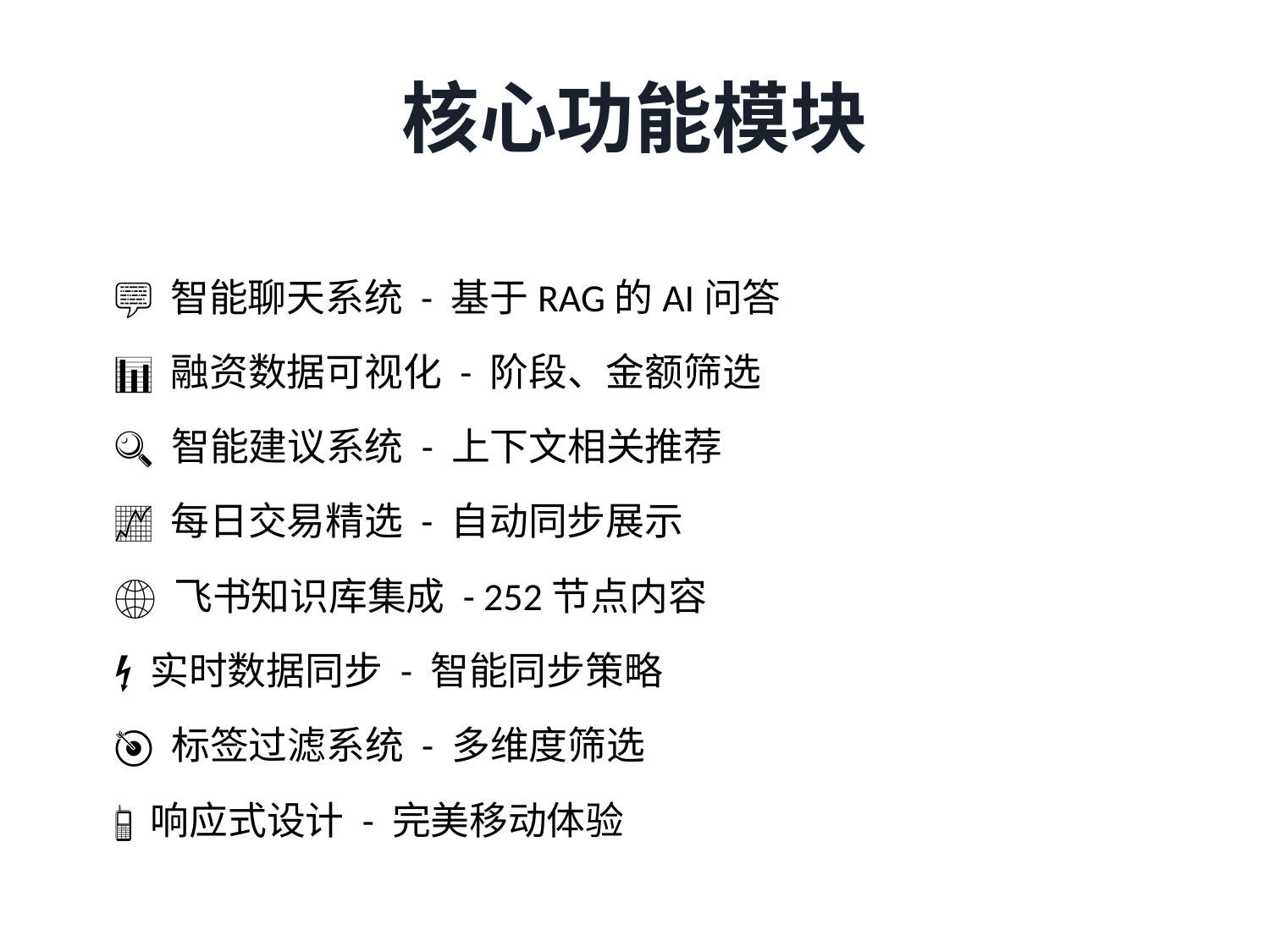

核心功能模块

💬 智能聊天系统 - 基于RAG的AI问答
📊 融资数据可视化 - 阶段、金额筛选
🔍 智能建议系统 - 上下文相关推荐
📈 每日交易精选 - 自动同步展示
🌐 飞书知识库集成 - 252节点内容
⚡ 实时数据同步 - 智能同步策略
🎯 标签过滤系统 - 多维度筛选
📱 响应式设计 - 完美移动体验